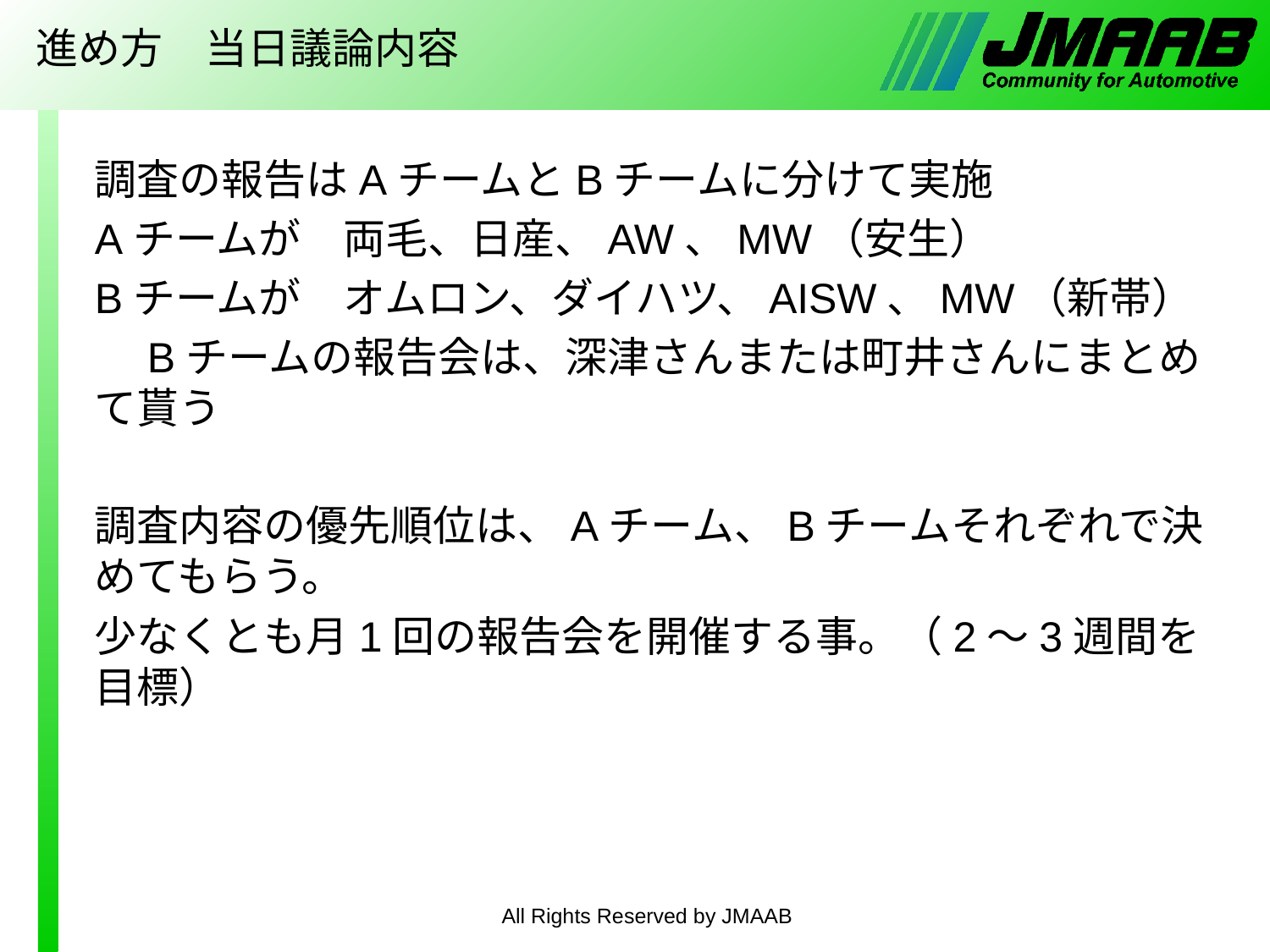

# 進め方　当日議論内容
調査の報告はAチームとBチームに分けて実施
Aチームが　両毛、日産、AW、MW（安生）
Bチームが　オムロン、ダイハツ、AISW、MW（新帯）
　Bチームの報告会は、深津さんまたは町井さんにまとめて貰う

調査内容の優先順位は、Aチーム、Bチームそれぞれで決めてもらう。
少なくとも月1回の報告会を開催する事。（2～3週間を目標）